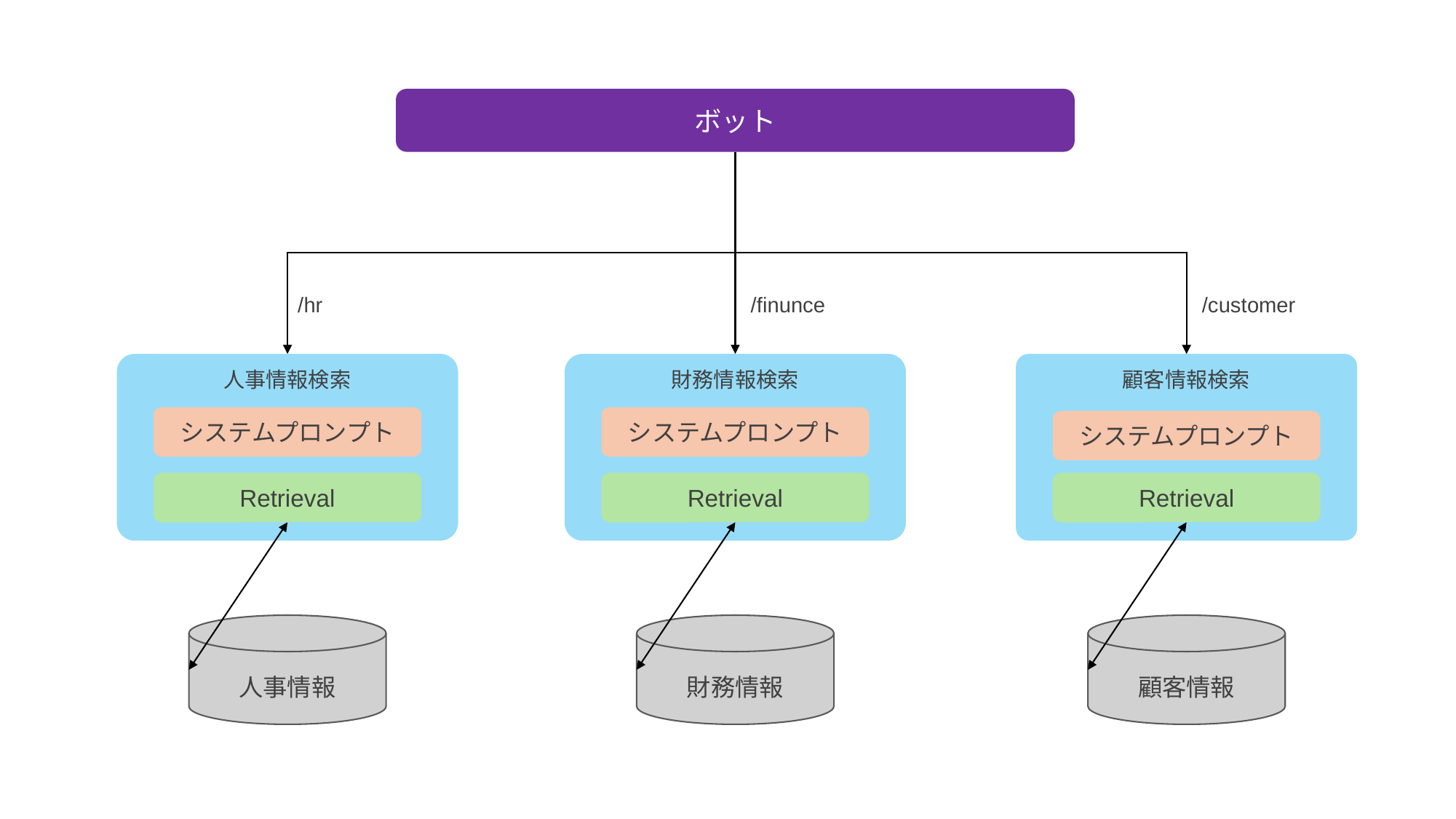

ボット
/hr
/finunce
/customer

人事情報検索
財務情報検索
顧客情報検索
システムプロンプト
システムプロンプト
システムプロンプト
Retrieval
Retrieval
Retrieval
人事情報
財務情報
顧客情報